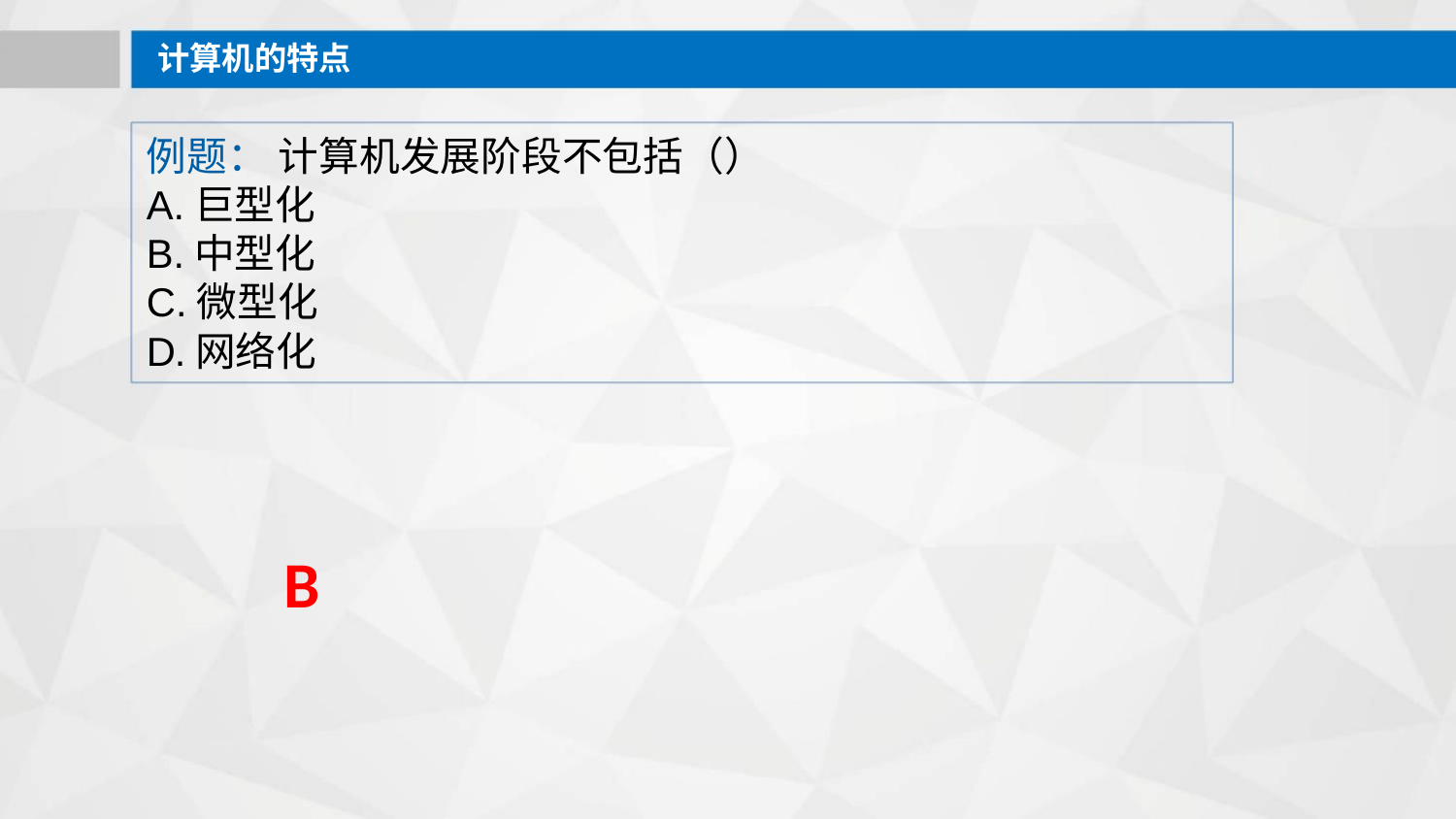

计算机的特点
例题： 计算机发展阶段不包括（）
A.巨型化
B.中型化
C.微型化
D.网络化
B